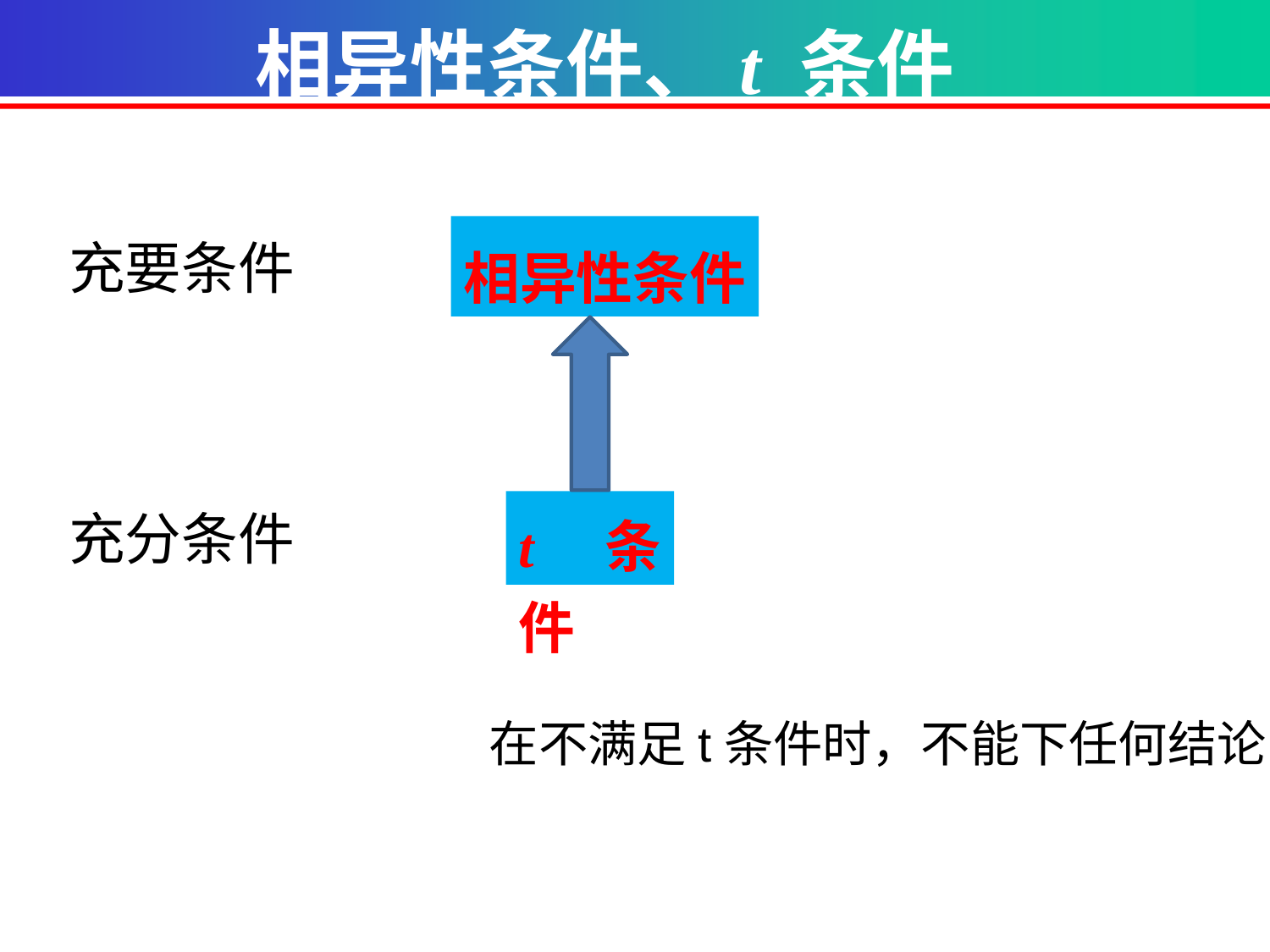

相异性条件、t 条件
相异性条件
充要条件

充分条件

t 条件
在不满足t条件时，不能下任何结论